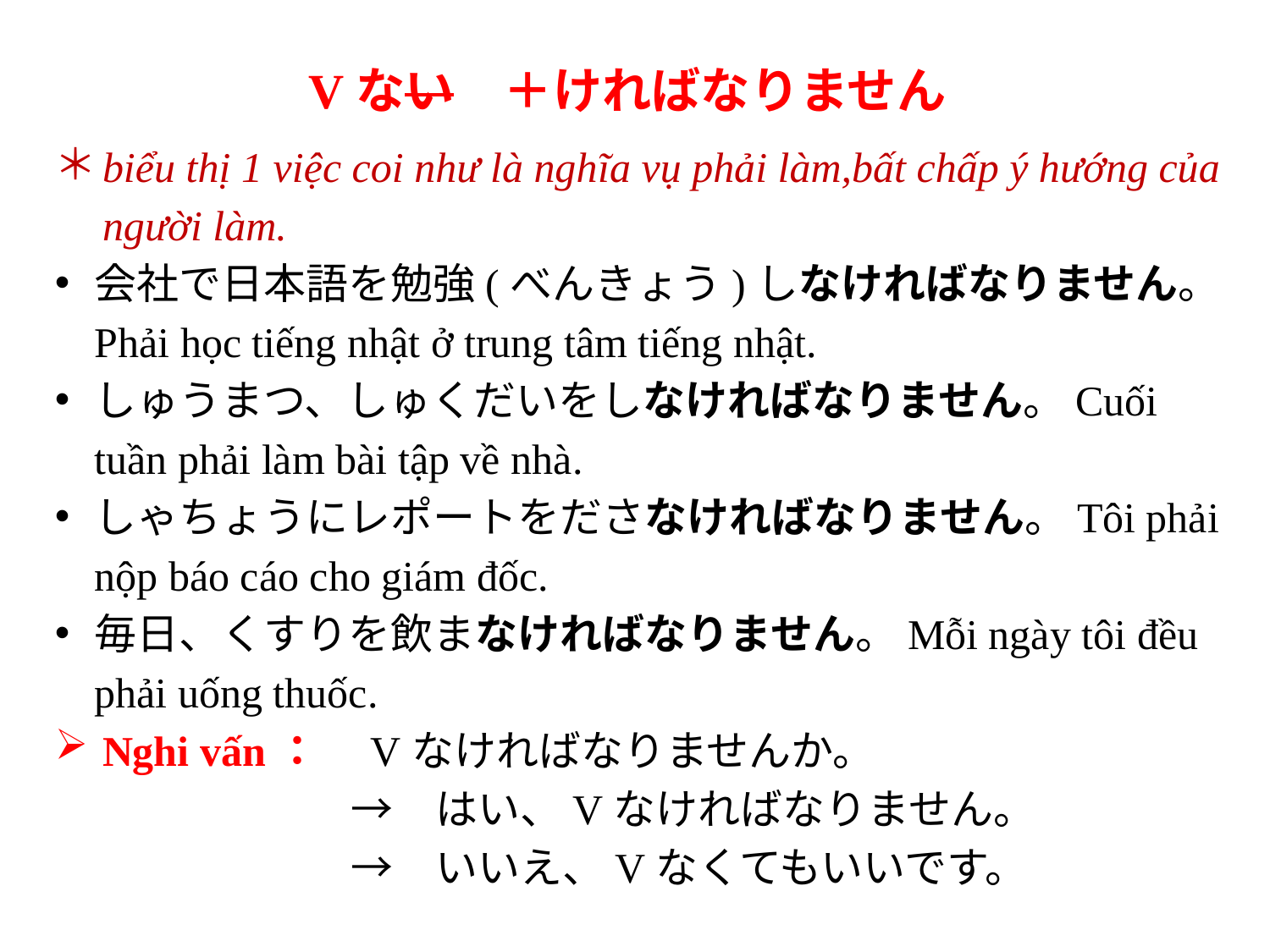

Vない　＋ければなりません
biểu thị 1 việc coi như là nghĩa vụ phải làm,bất chấp ý hướng của người làm.
会社で日本語を勉強(べんきょう)しなければなりません。Phải học tiếng nhật ở trung tâm tiếng nhật.
しゅうまつ、しゅくだいをしなければなりません。Cuối tuần phải làm bài tập về nhà.
しゃちょうにレポートをださなければなりません。Tôi phải nộp báo cáo cho giám đốc.
毎日、くすりを飲まなければなりません。Mỗi ngày tôi đều phải uống thuốc.
Nghi vấn：　Vなければなりませんか。
　　　　→　はい、Vなければなりません。
　　　　→　いいえ、Vなくてもいいです。